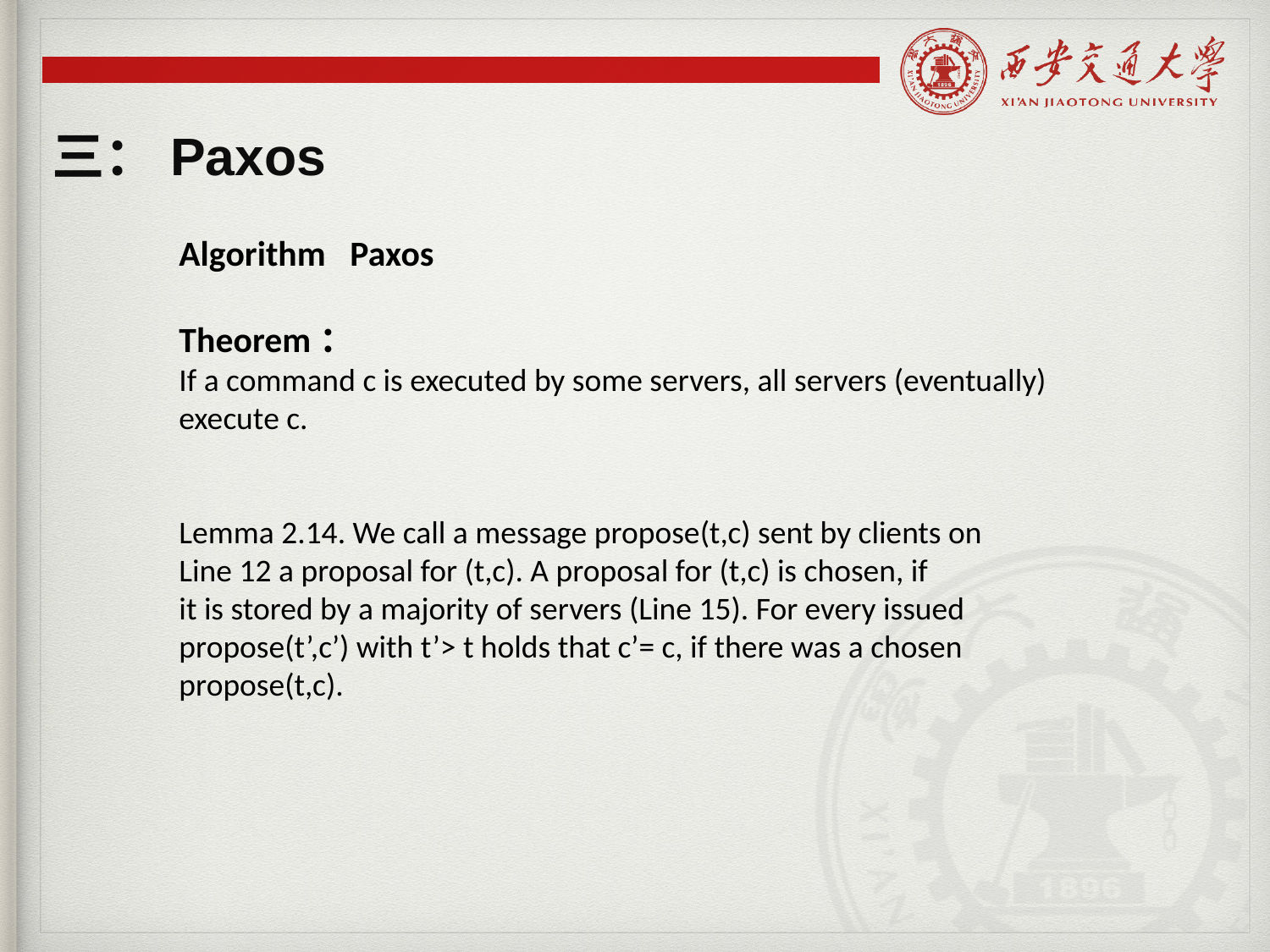

三：Paxos
Algorithm   Paxos
Theorem：
If a command c is executed by some servers, all servers (eventually) execute c.

Lemma 2.14. We call a message propose(t,c) sent by clients on
Line 12 a proposal for (t,c). A proposal for (t,c) is chosen, if
it is stored by a majority of servers (Line 15). For every issued
propose(t’,c’) with t’> t holds that c’= c, if there was a chosen
propose(t,c).